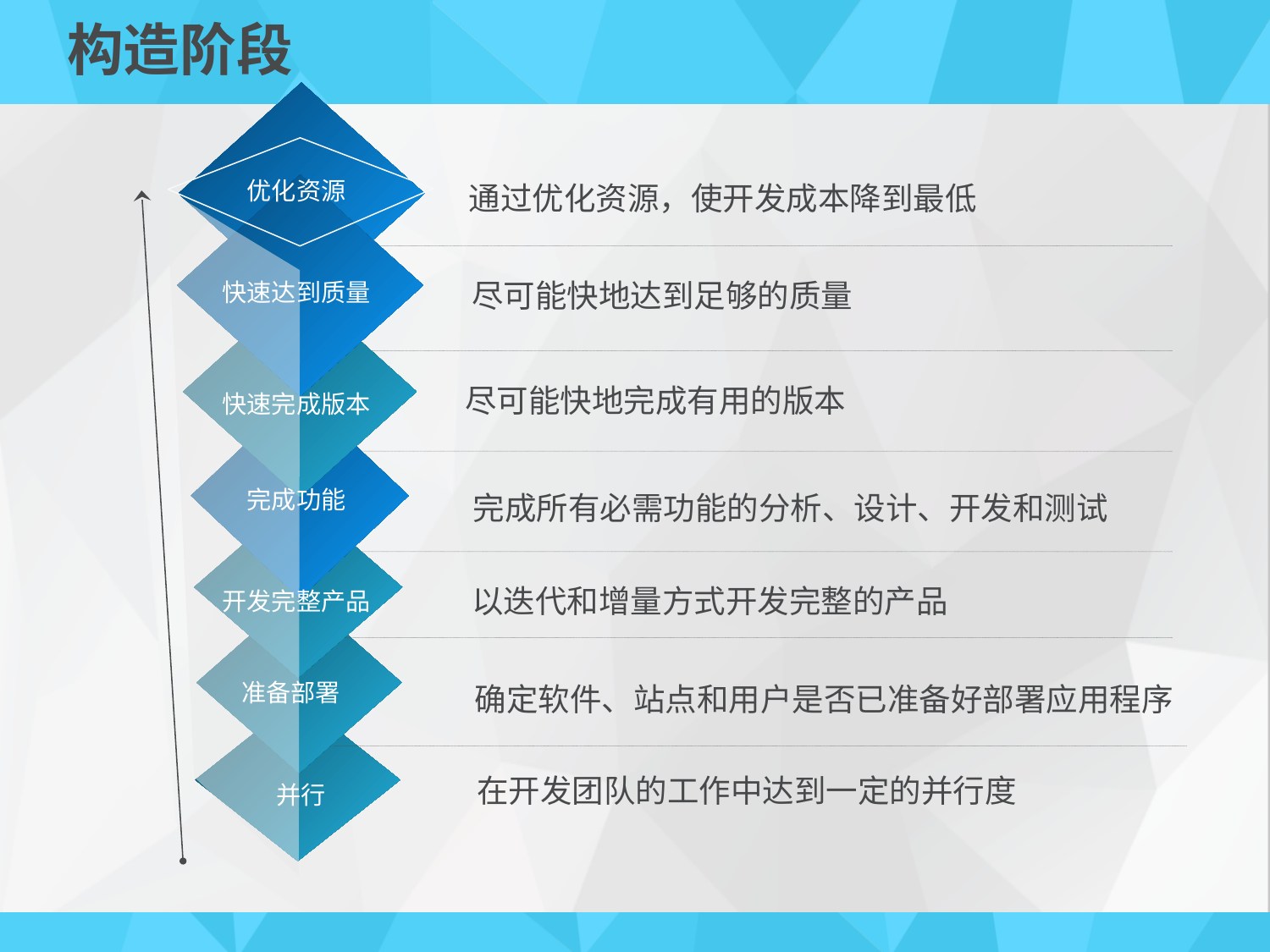

# 构造阶段

优化资源
通过优化资源，使开发成本降到最低

快速达到质量
尽可能快地达到足够的质量

尽可能快地完成有用的版本
快速完成版本

完成功能
完成所有必需功能的分析、设计、开发和测试

以迭代和增量方式开发完整的产品
开发完整产品

准备部署
确定软件、站点和用户是否已准备好部署应用程序

在开发团队的工作中达到一定的并行度
并行